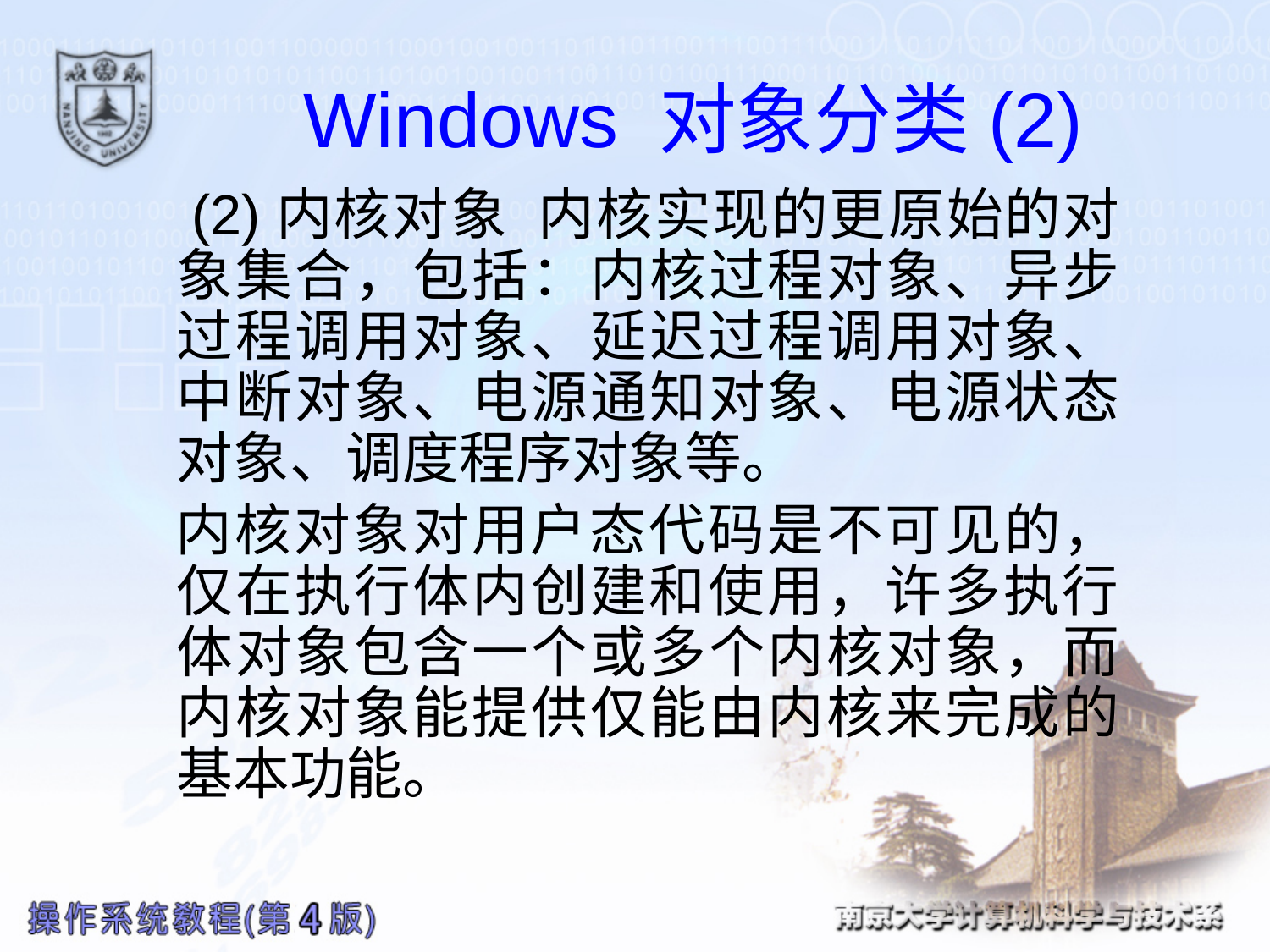

# Windows 对象分类(2)
  (2)内核对象  内核实现的更原始的对象集合，包括：内核过程对象、异步过程调用对象、延迟过程调用对象、中断对象、电源通知对象、电源状态对象、调度程序对象等。
  内核对象对用户态代码是不可见的，仅在执行体内创建和使用，许多执行体对象包含一个或多个内核对象，而内核对象能提供仅能由内核来完成的基本功能。